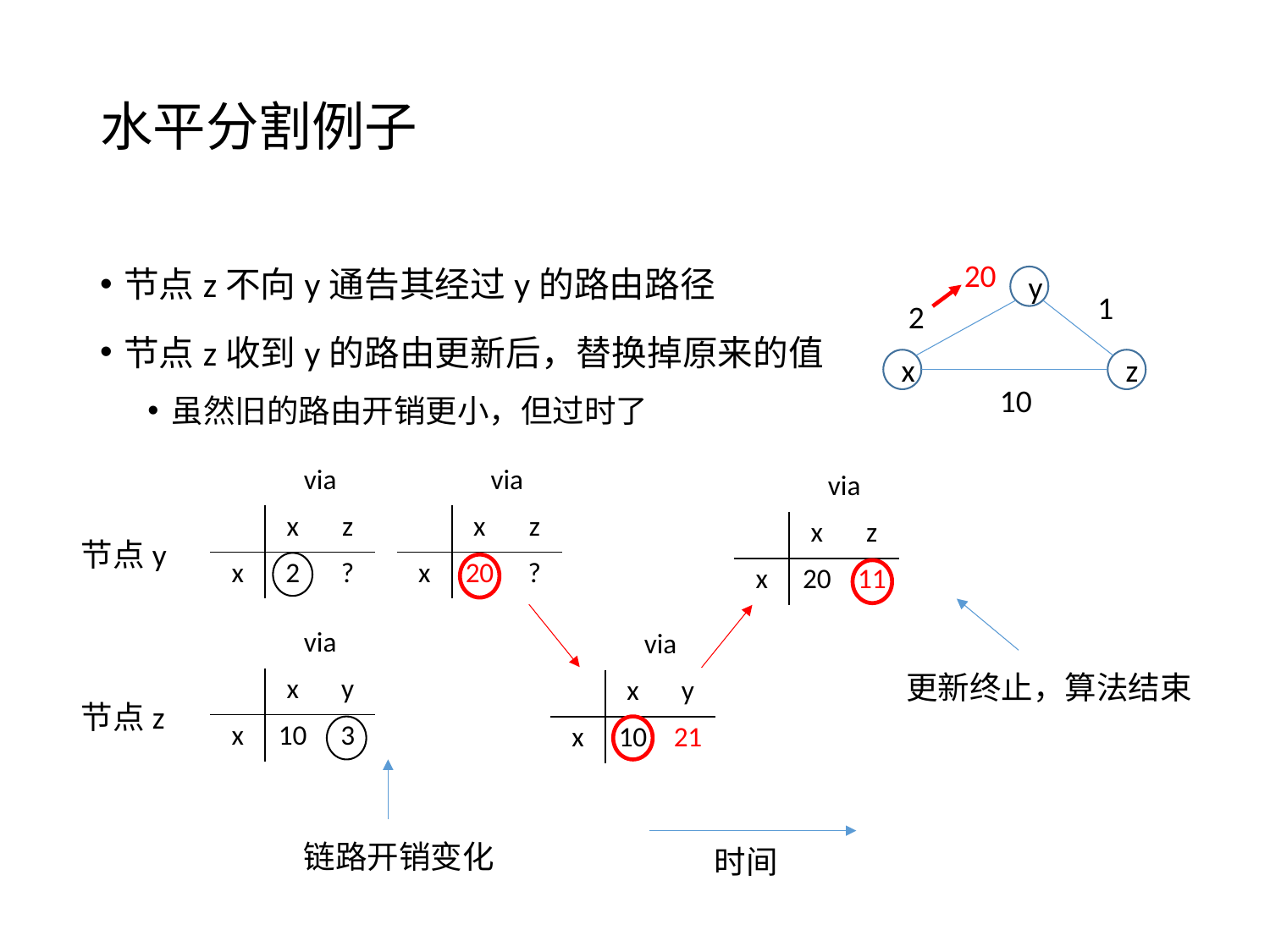

# 水平分割例子
节点z不向y通告其经过y的路由路径
节点z收到y的路由更新后，替换掉原来的值
虽然旧的路由开销更小，但过时了
20
y
1
2
x
z
10
|  | via |  |
| --- | --- | --- |
|  | x | z |
| x | 2 | ? |
|  | via |  |
| --- | --- | --- |
|  | x | z |
| x | 20 | ? |
|  | via |  |
| --- | --- | --- |
|  | x | z |
| x | 20 | 11 |
节点y

|  | via |  |
| --- | --- | --- |
|  | x | y |
| x | 10 | 3 |
|  | via |  |
| --- | --- | --- |
|  | x | y |
| x | 10 | 21 |
更新终止，算法结束
节点z

链路开销变化
时间
16